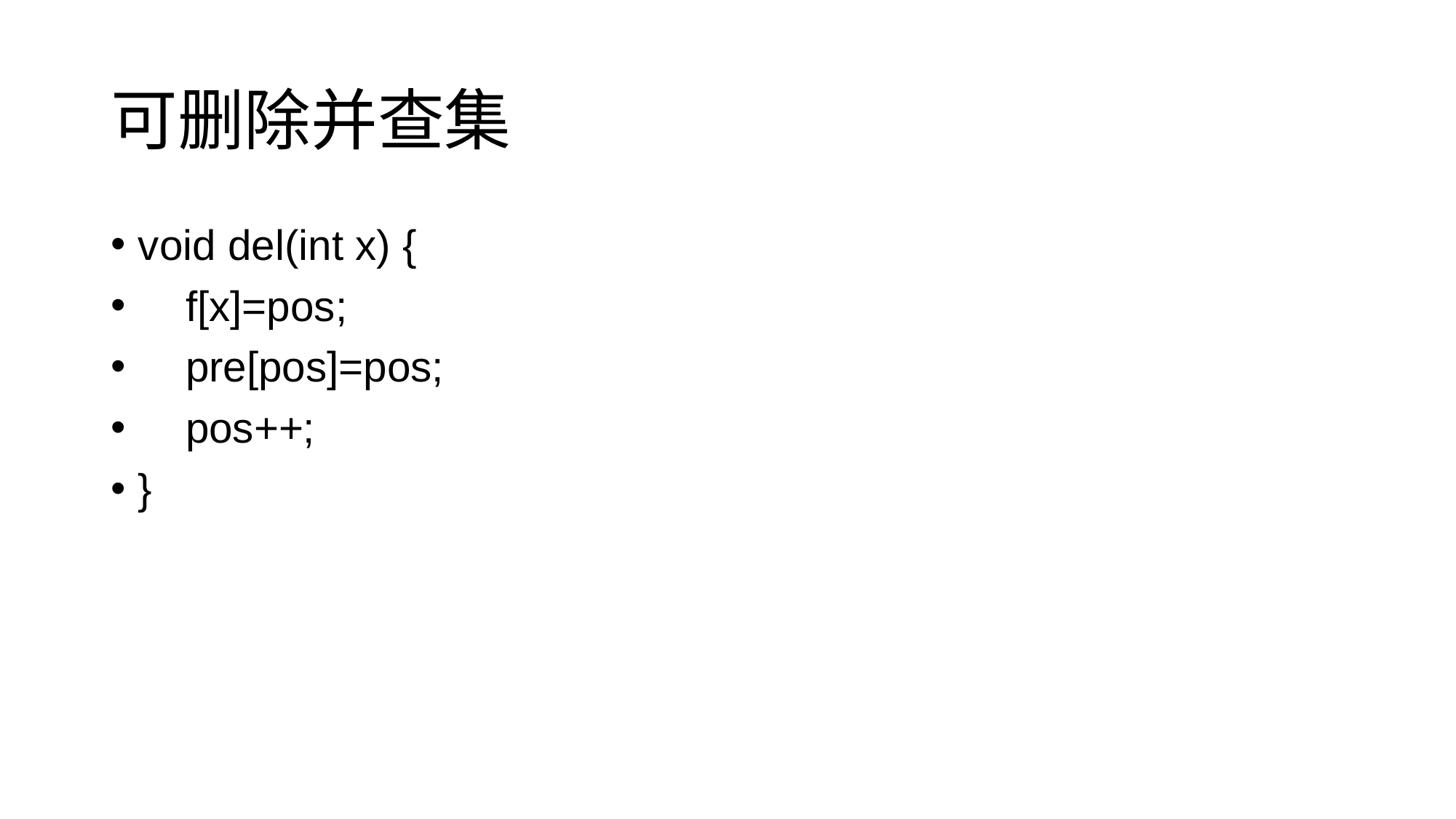

# 可删除并查集
void del(int x) {
    f[x]=pos;
    pre[pos]=pos;
    pos++;
}